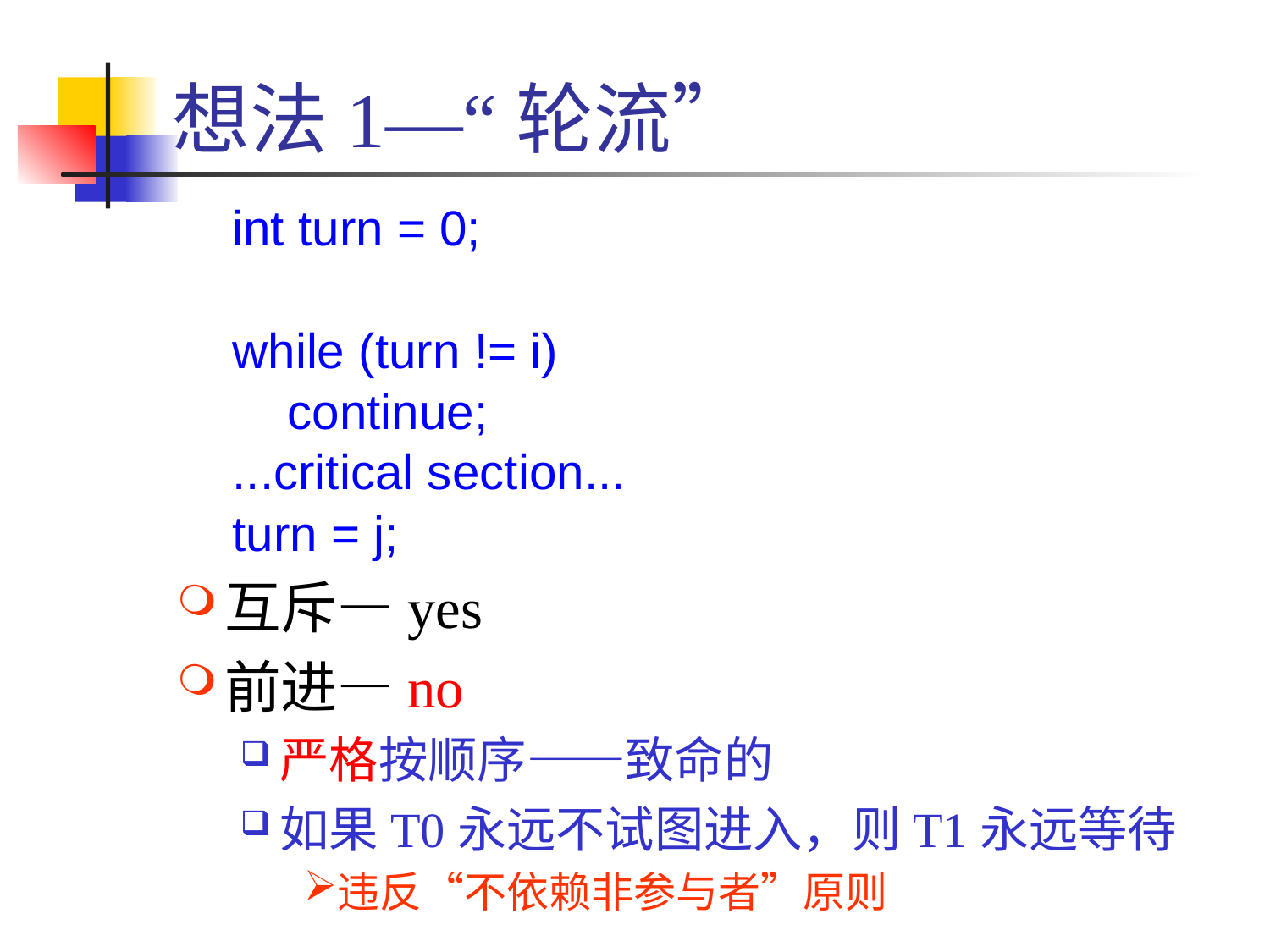

# 想法1—“轮流”
int turn = 0;

while (turn != i)
    continue;
...critical section...
turn = j;
互斥—yes
前进—no
严格按顺序——致命的
如果T0永远不试图进入，则T1永远等待
违反“不依赖非参与者”原则